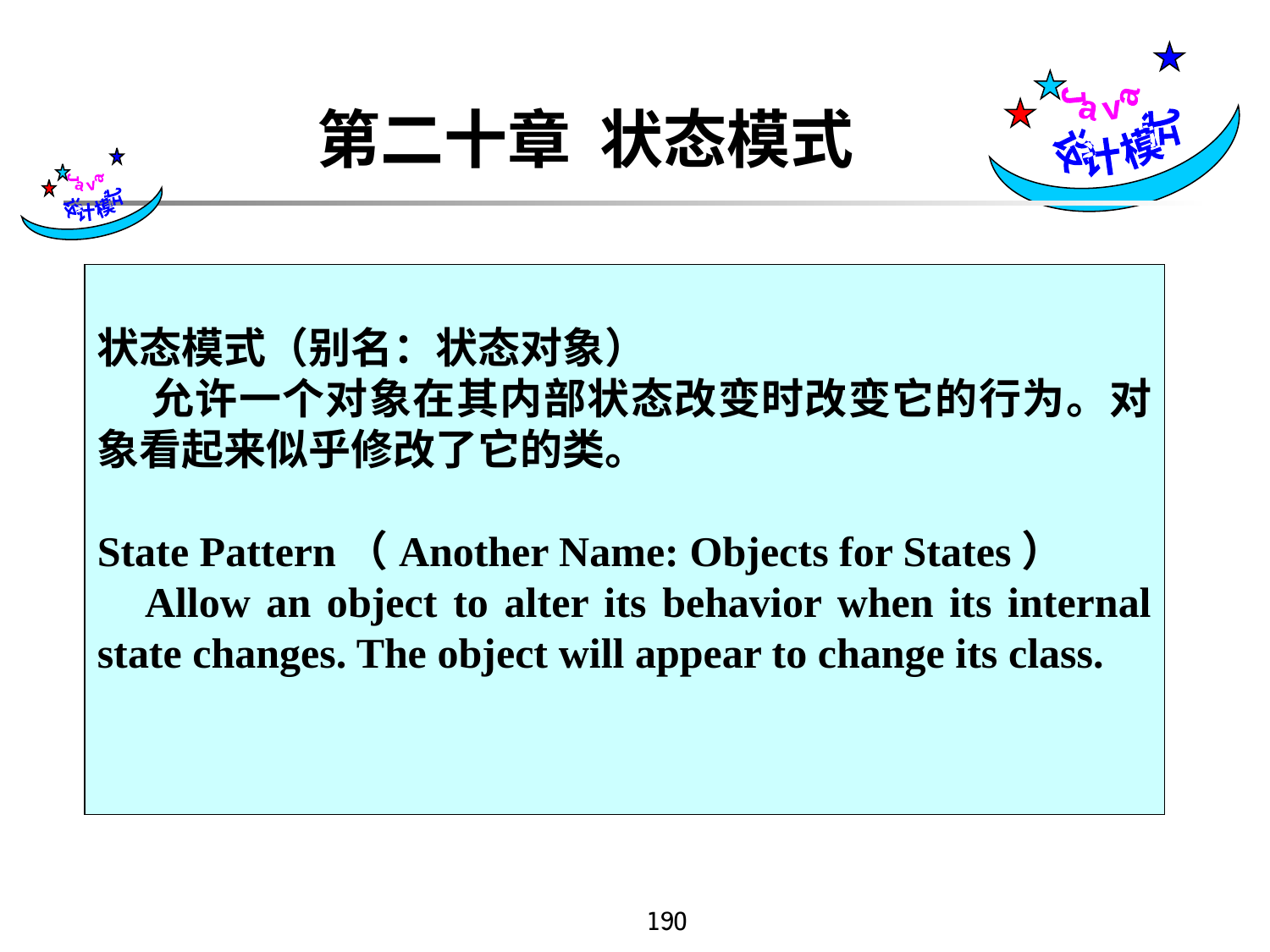

Java
设计模式

# 第二十章  状态模式

  Java
设计模式

状态模式（别名：状态对象）
    允许一个对象在其内部状态改变时改变它的行为。对象看起来似乎修改了它的类。

State Pattern（Another Name: Objects for States）
   Allow an object to alter its behavior when its internal state changes. The object will appear to change its class.

190